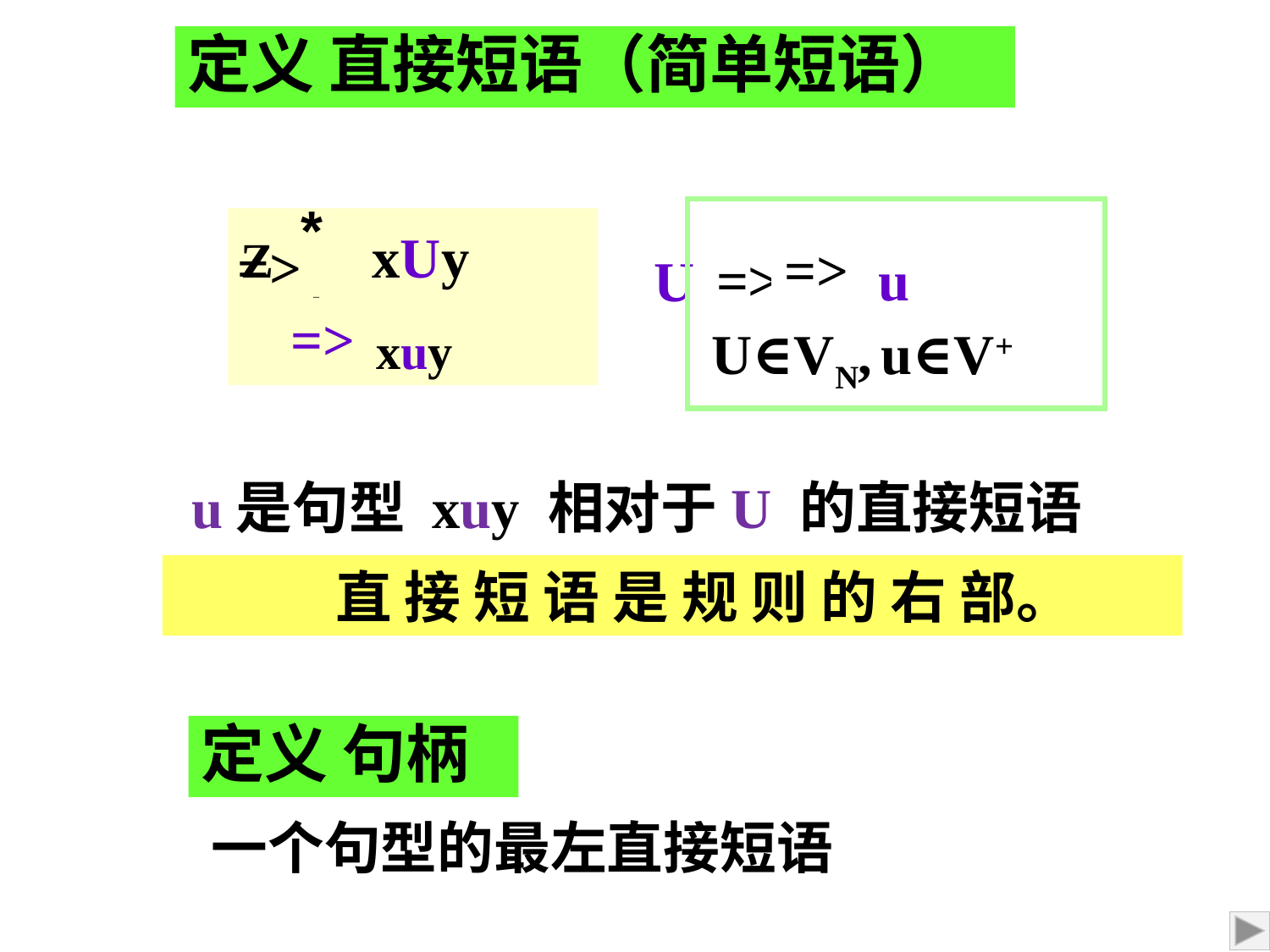

定义 直接短语（简单短语）
*
=>
+
=>
U
u

Z        xUy
           xuy
=>
+
=>
=>
 U∈VN, u∈V+

u是句型 xuy 相对于U 的直接短语
直 接 短 语 是 规 则 的 右 部。
定义 句柄
一个句型的最左直接短语